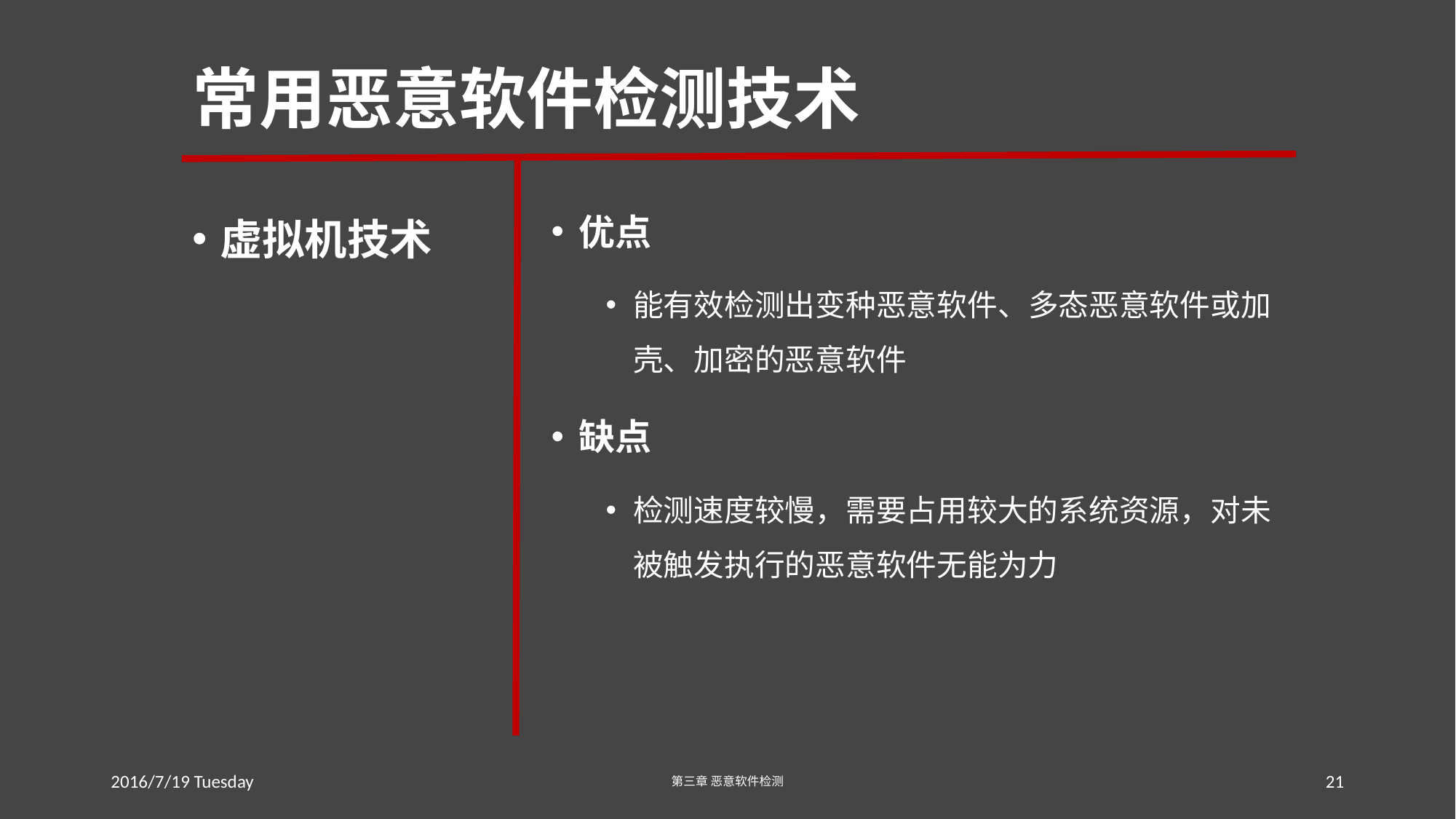

# 常用恶意软件检测技术
虚拟机技术
优点
能有效检测出变种恶意软件、多态恶意软件或加壳、加密的恶意软件
缺点
检测速度较慢，需要占用较大的系统资源，对未被触发执行的恶意软件无能为力
2016/7/19 Tuesday
第三章 恶意软件检测
21